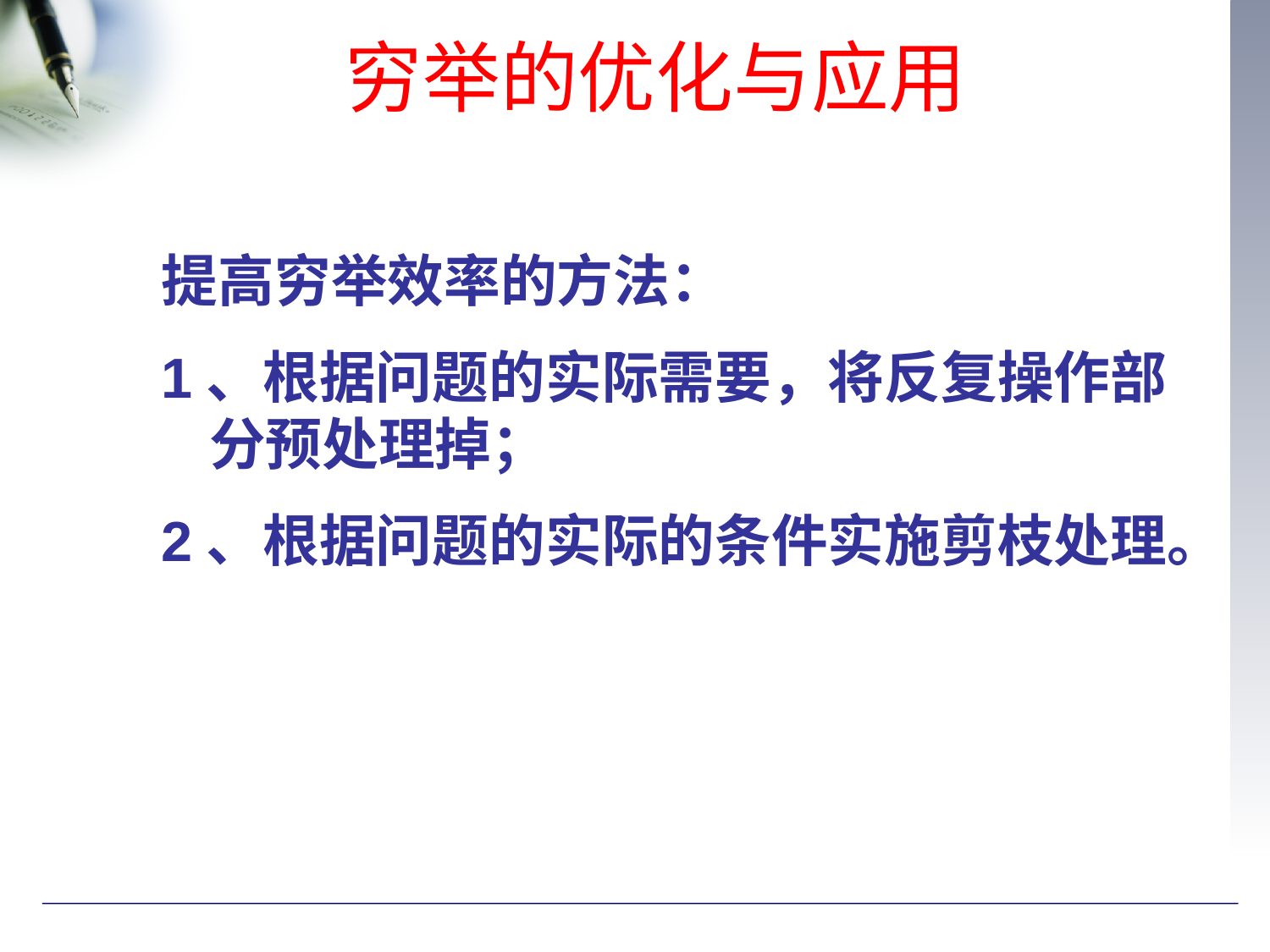

# 穷举的优化与应用
提高穷举效率的方法：
1、根据问题的实际需要，将反复操作部分预处理掉；
2、根据问题的实际的条件实施剪枝处理。